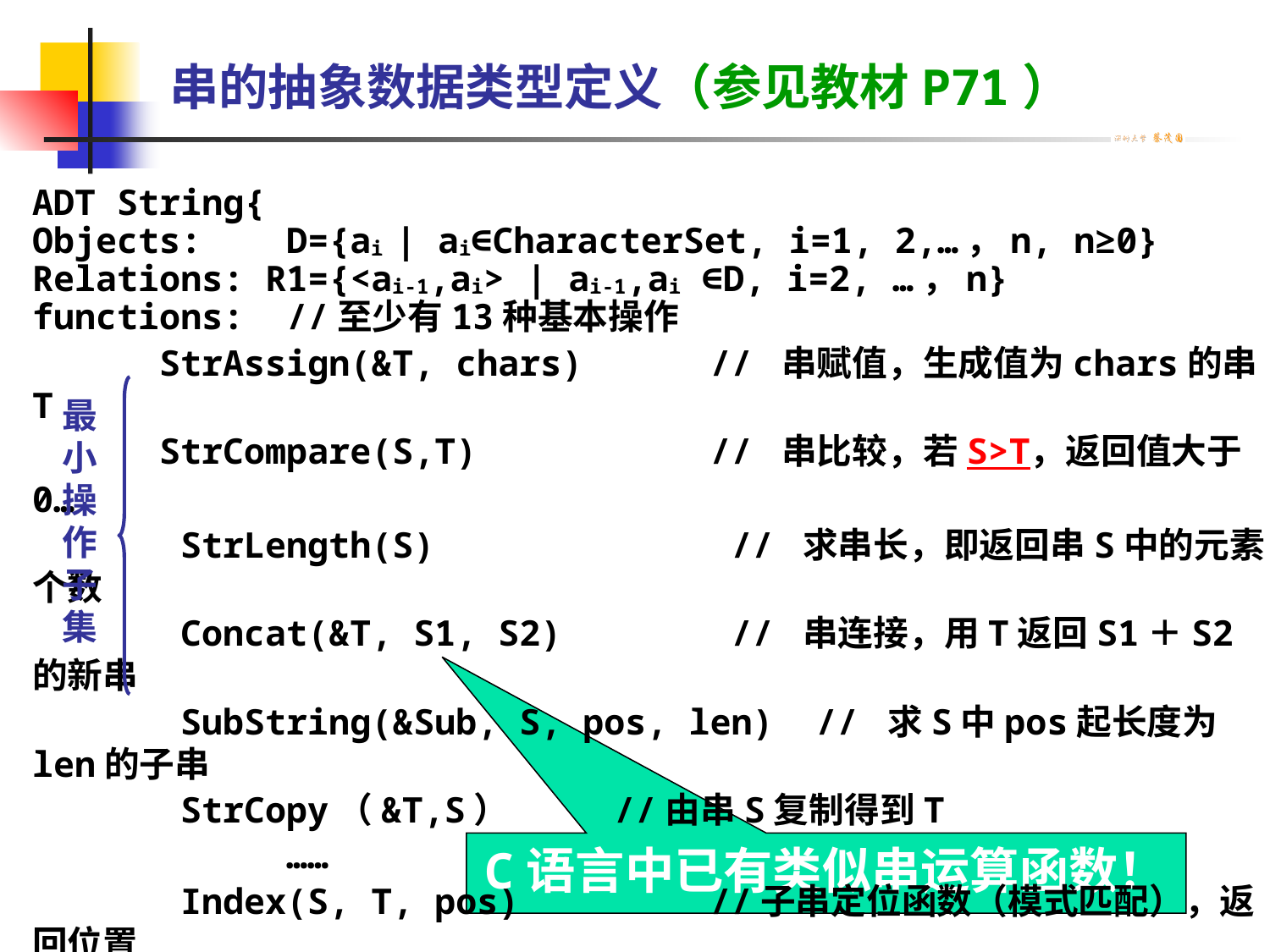

# 串的抽象数据类型定义（参见教材P71）
ADT String{
Objects:    D={ai | ai∈CharacterSet, i=1, 2,…，n, n≥0}
Relations: R1={<ai-1,ai> | ai-1,ai ∈D, i=2, …，n}
functions:  //至少有13种基本操作
	StrAssign(&T, chars)      // 串赋值，生成值为chars的串T
	StrCompare(S,T)           // 串比较，若S>T，返回值大于0…
       StrLength(S)              // 求串长，即返回串S中的元素个数
       Concat(&T, S1, S2)        // 串连接，用T返回S1＋S2的新串
       SubString(&Sub, S, pos, len)  // 求S中pos起长度为len的子串
       StrCopy（&T,S）            //由串S复制得到T
		……
       Index(S, T, pos)         //子串定位函数（模式匹配），返回位置
       Replace(&S, T,V)        // 用子串V替换子串T
}ADT String

最小操作子集
C语言中已有类似串运算函数！
7